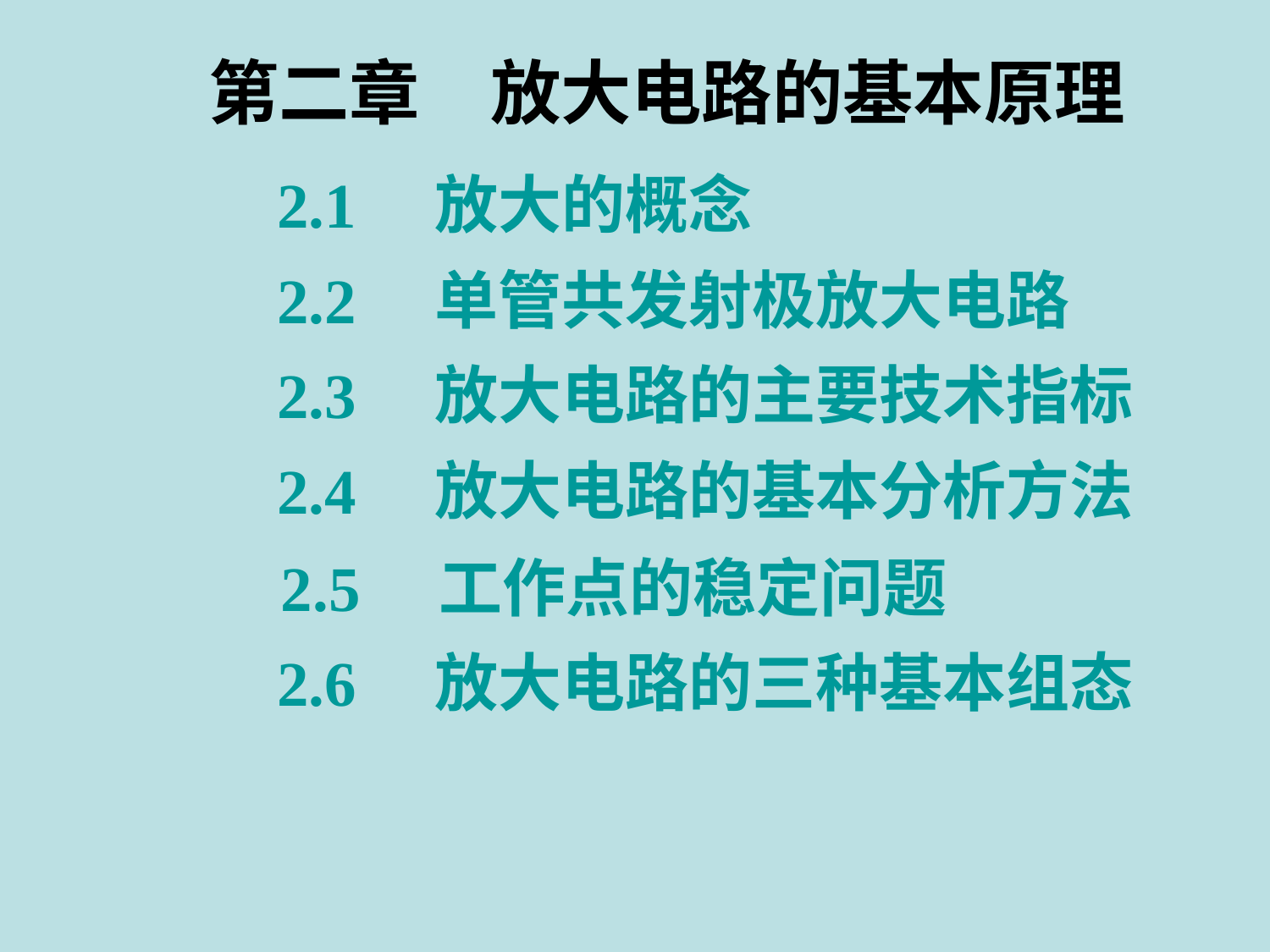

第二章　放大电路的基本原理
2.1　放大的概念
2.2　单管共发射极放大电路
2.3　放大电路的主要技术指标
2.4　放大电路的基本分析方法
2.5　工作点的稳定问题
2.6　放大电路的三种基本组态